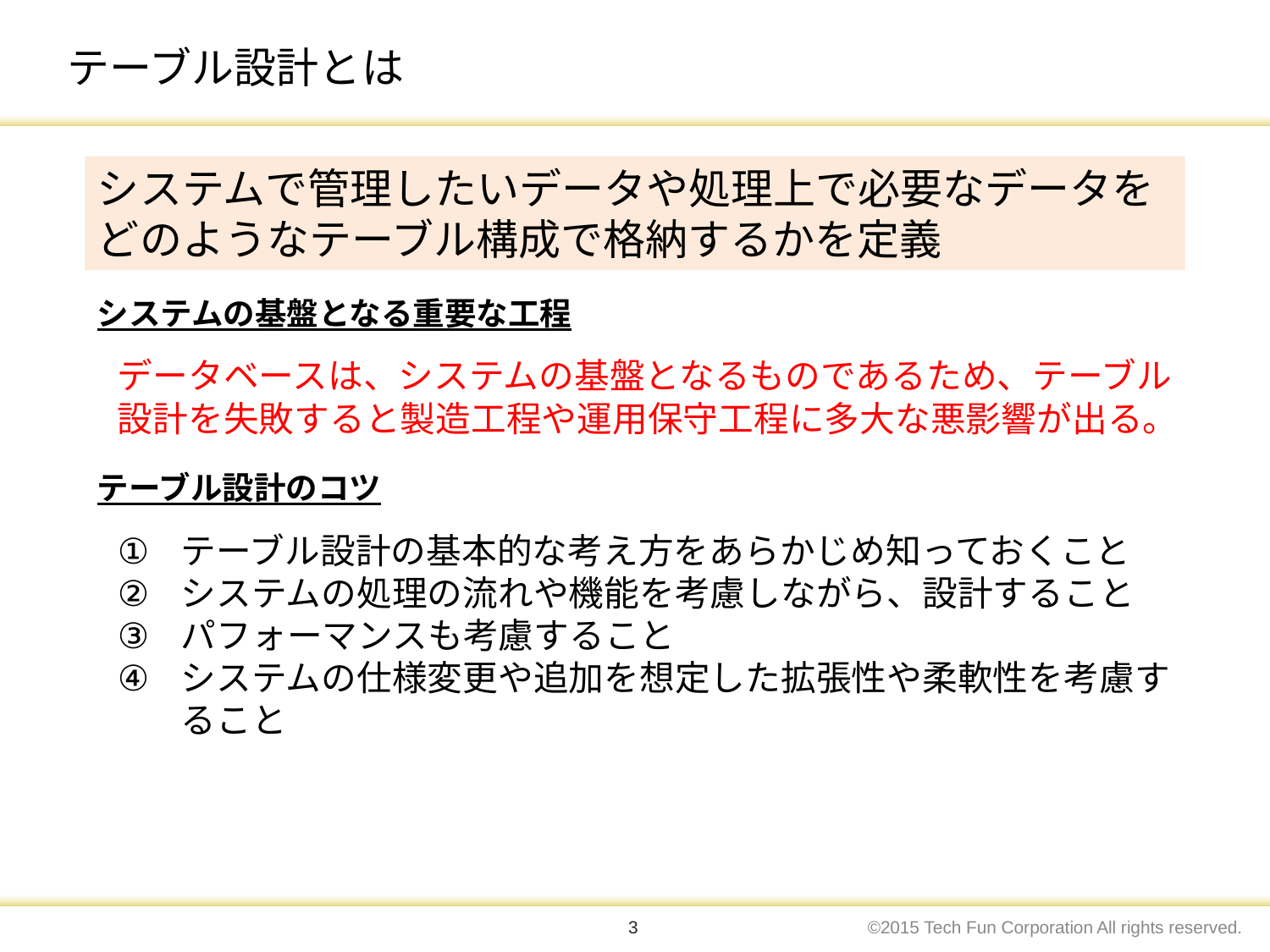

# テーブル設計とは

システムで管理したいデータや処理上で必要なデータをどのようなテーブル構成で格納するかを定義
システムの基盤となる重要な工程
データベースは、システムの基盤となるものであるため、テーブル設計を失敗すると製造工程や運用保守工程に多大な悪影響が出る。
テーブル設計のコツ
テーブル設計の基本的な考え方をあらかじめ知っておくこと
システムの処理の流れや機能を考慮しながら、設計すること
パフォーマンスも考慮すること
システムの仕様変更や追加を想定した拡張性や柔軟性を考慮すること
3
©2015 Tech Fun Corporation All rights reserved.